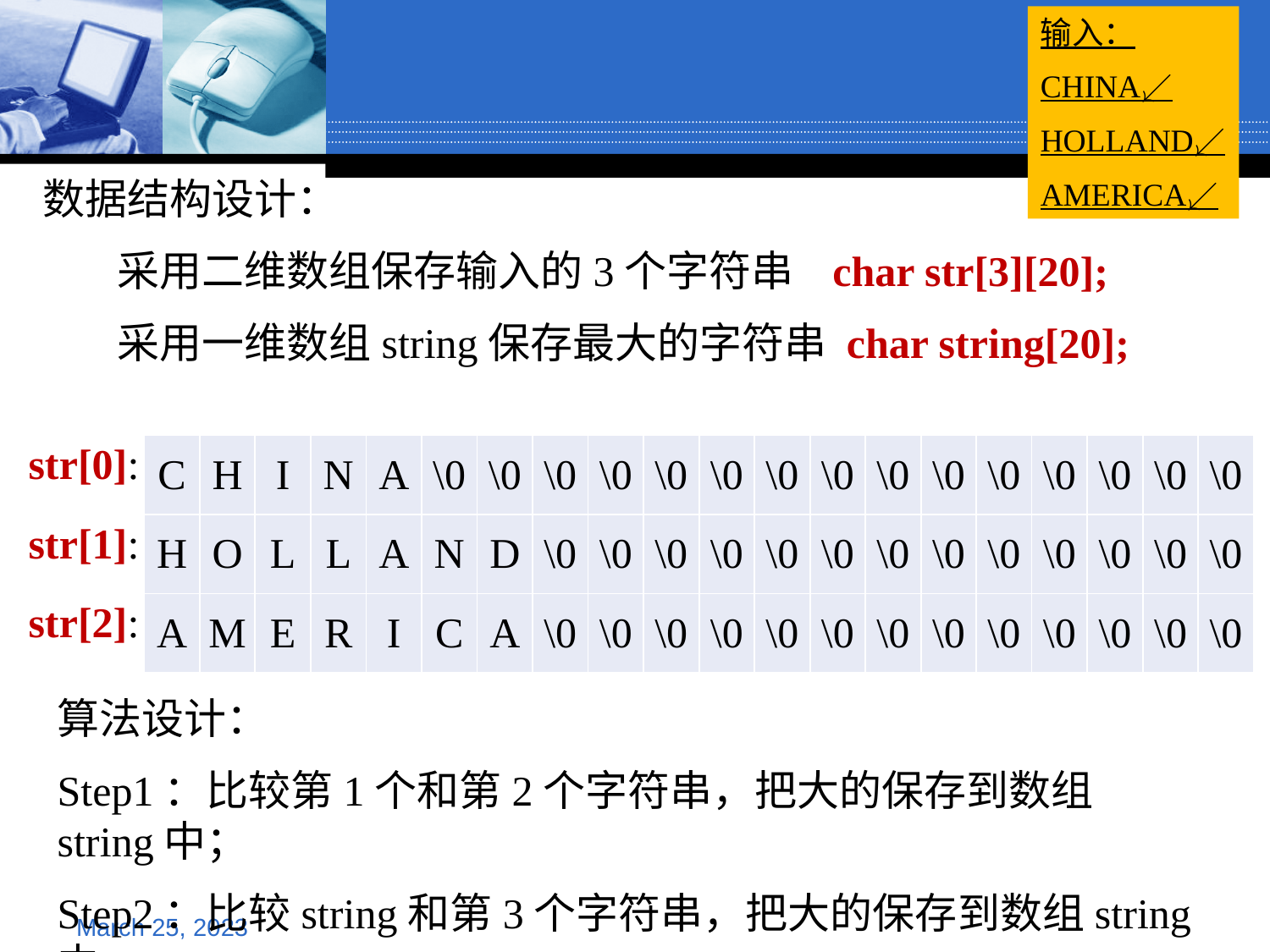

输入：
CHINA↙
HOLLAND↙
AMERICA↙
数据结构设计：
采用二维数组保存输入的3个字符串   char str[3][20];
采用一维数组string保存最大的字符串 char string[20];
| str[0]: | C | H | I | N | A | \0 | \0 | \0 | \0 | \0 | \0 | \0 | \0 | \0 | \0 | \0 | \0 | \0 | \0 | \0 |
| --- | --- | --- | --- | --- | --- | --- | --- | --- | --- | --- | --- | --- | --- | --- | --- | --- | --- | --- | --- | --- |
| str[1]: | H | O | L | L | A | N | D | \0 | \0 | \0 | \0 | \0 | \0 | \0 | \0 | \0 | \0 | \0 | \0 | \0 |
| str[2]: | A | M | E | R | I | C | A | \0 | \0 | \0 | \0 | \0 | \0 | \0 | \0 | \0 | \0 | \0 | \0 | \0 |
算法设计：
Step1：比较第1个和第2个字符串，把大的保存到数组string中；
Step2：比较string和第3个字符串，把大的保存到数组string中。
March 25, 2023